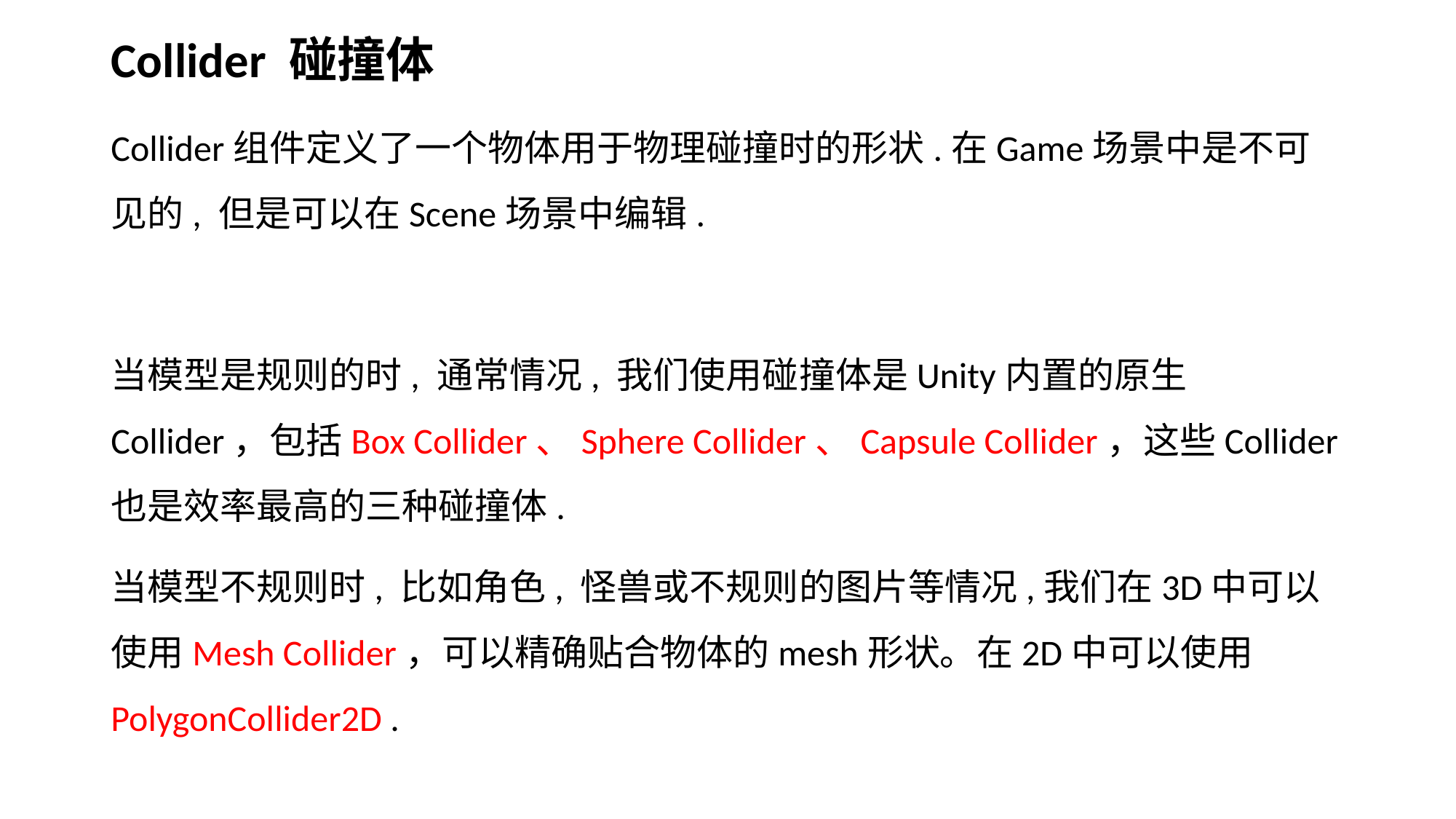

Collider 碰撞体
Collider组件定义了一个物体用于物理碰撞时的形状.在Game场景中是不可见的, 但是可以在Scene场景中编辑.

当模型是规则的时, 通常情况, 我们使用碰撞体是Unity内置的原生Collider，包括Box Collider、Sphere Collider、Capsule Collider，这些Collider也是效率最高的三种碰撞体.
当模型不规则时, 比如角色, 怪兽或不规则的图片等情况,我们在3D中可以使用Mesh Collider，可以精确贴合物体的mesh形状。在2D中可以使用PolygonCollider2D .